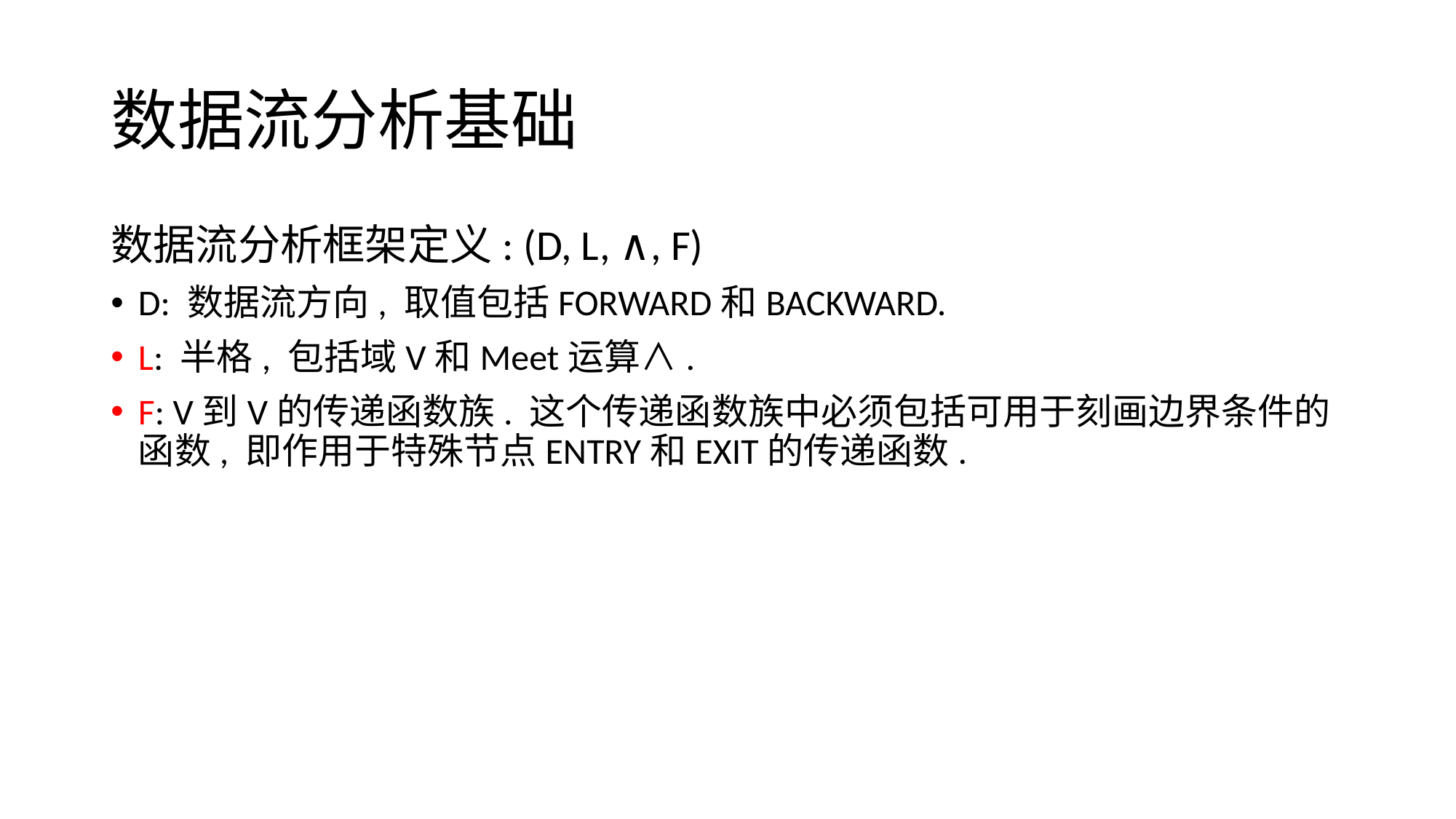

# 数据流分析基础
数据流分析框架定义: (D, L, ∧, F)
D: 数据流方向, 取值包括FORWARD和BACKWARD.
L: 半格, 包括域V和Meet运算∧.
F: V到V的传递函数族. 这个传递函数族中必须包括可用于刻画边界条件的函数, 即作用于特殊节点ENTRY和EXIT的传递函数.